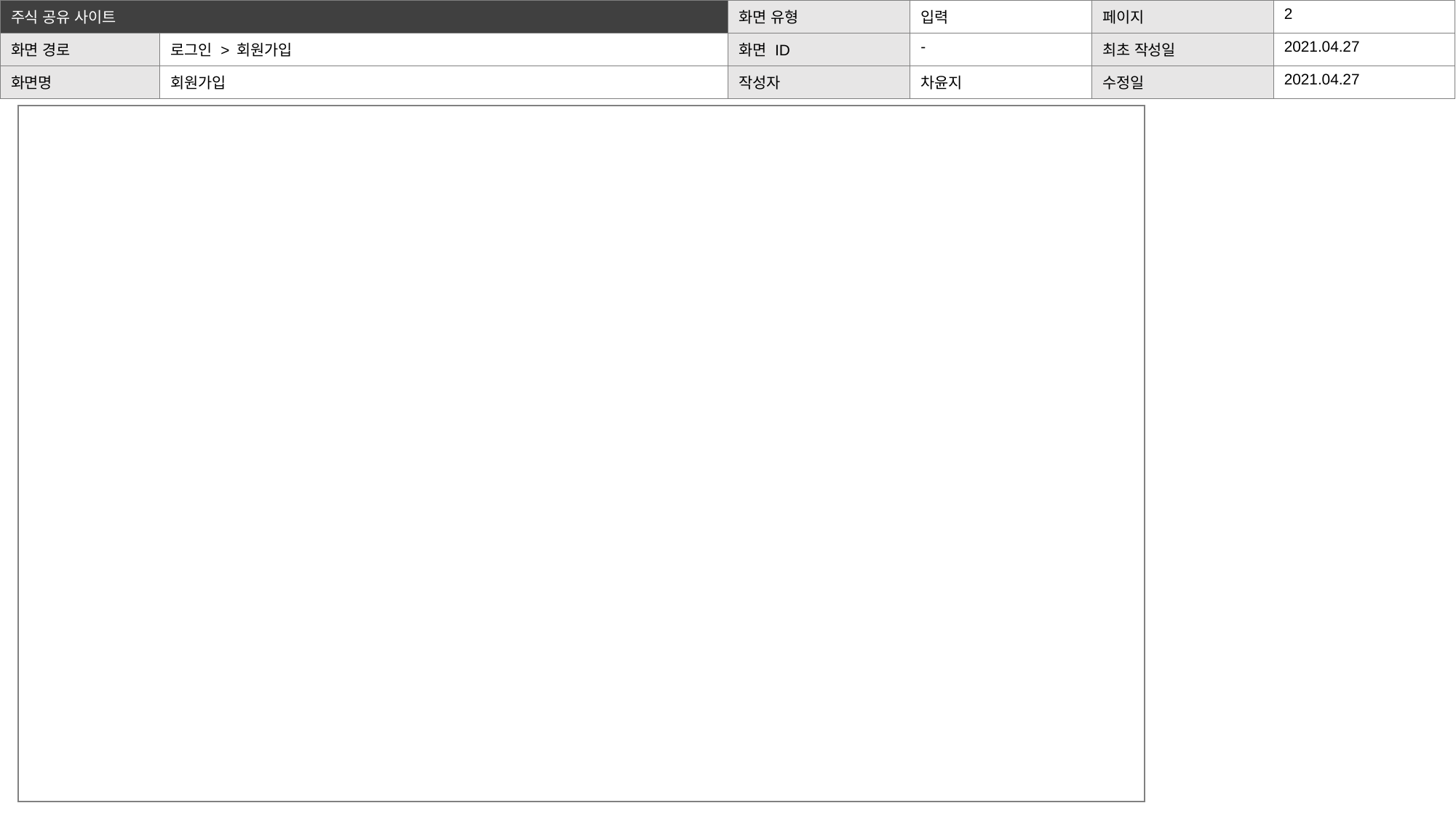

| 주식 공유 사이트 |  | 화면 유형 | 입력 | 페이지 | 2 |
| --- | --- | --- | --- | --- | --- |
| 화면 경로 | 로그인 > 회원가입 | 화면 ID | - | 최초 작성일 | 2021.04.27 |
| 화면명 | 회원가입 | 작성자 | 차윤지 | 수정일 | 2021.04.27 |